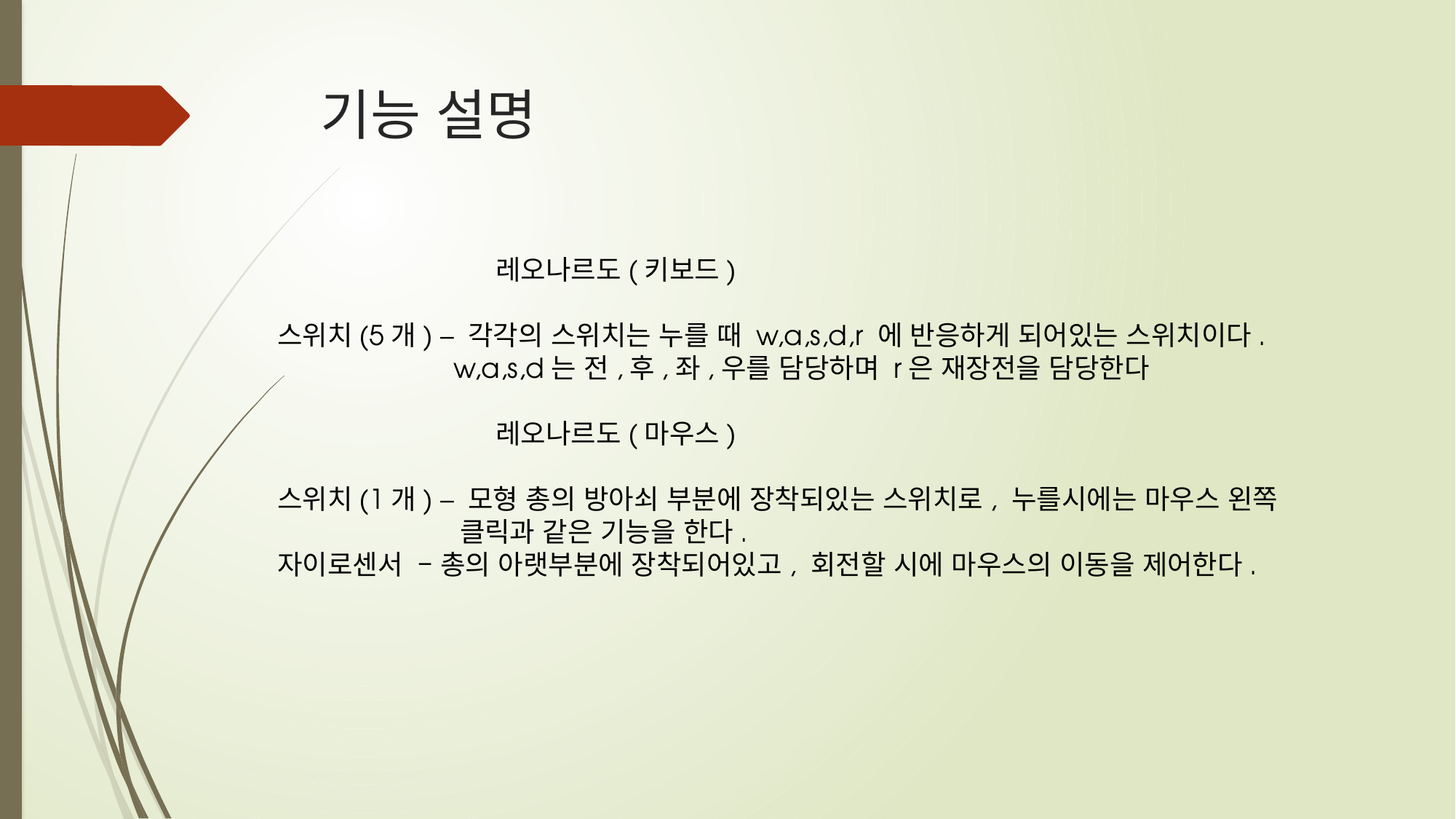

# 기능 설명
		레오나르도(키보드)

스위치(5개) – 각각의 스위치는 누를 때 w,a,s,d,r 에 반응하게 되어있는 스위치이다.
                       w,a,s,d는 전,후,좌,우를 담당하며 r은 재장전을 담당한다

		레오나르도(마우스)

스위치(1개) – 모형 총의 방아쇠 부분에 장착되있는 스위치로, 누를시에는 마우스 왼쪽
                       클릭과 같은 기능을 한다.
자이로센서  – 총의 아랫부분에 장착되어있고, 회전할 시에 마우스의 이동을 제어한다.